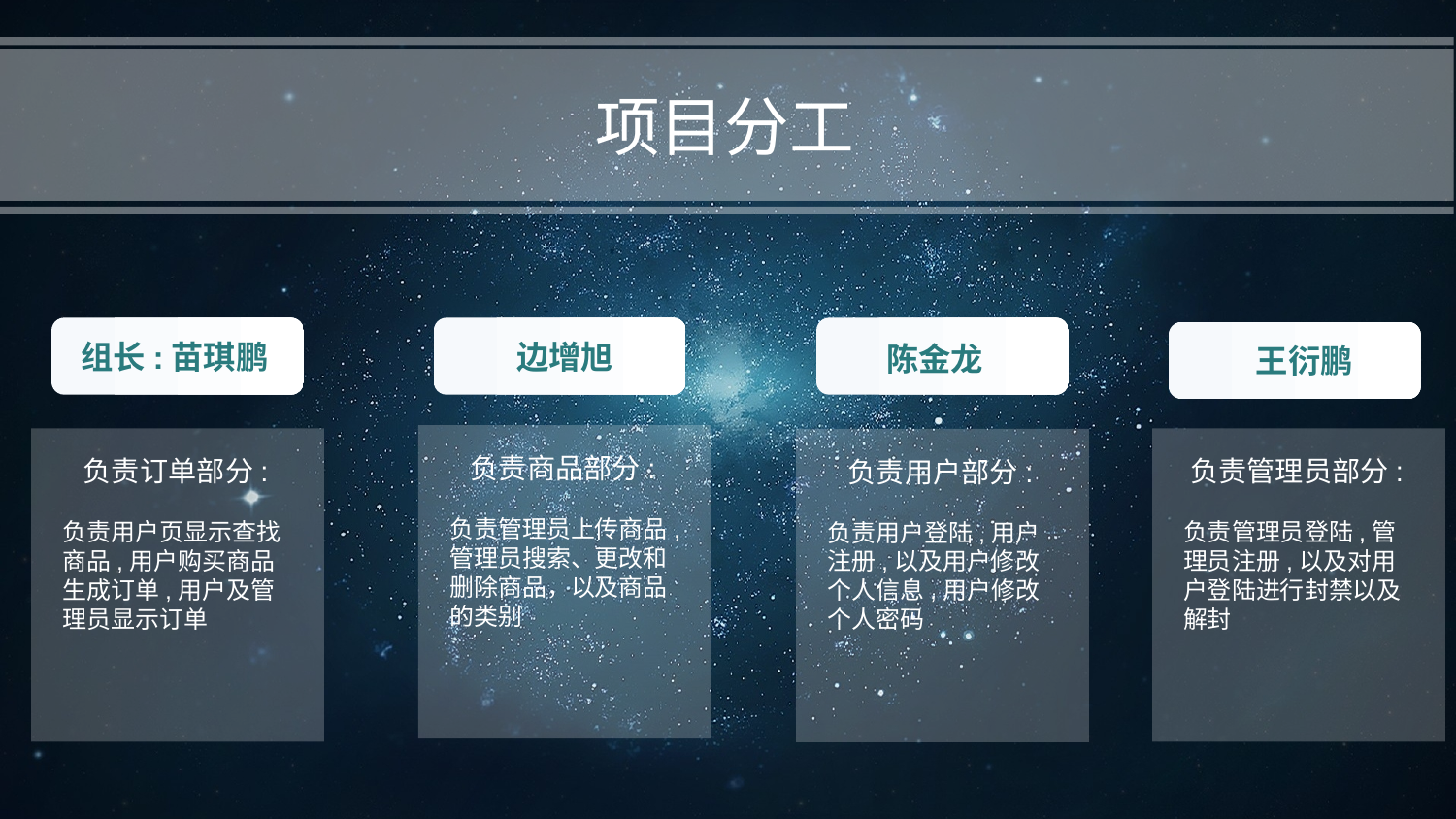

项目分工

组长:苗琪鹏
边增旭
陈金龙
王衍鹏

负责商品部分:

负责管理员上传商品,管理员搜索、更改和删除商品，以及商品的类别
负责订单部分:

负责用户页显示查找商品,用户购买商品生成订单,用户及管理员显示订单
负责管理员部分:

负责管理员登陆,管理员注册,以及对用户登陆进行封禁以及解封
负责用户部分:

负责用户登陆,用户注册,以及用户修改个人信息,用户修改个人密码